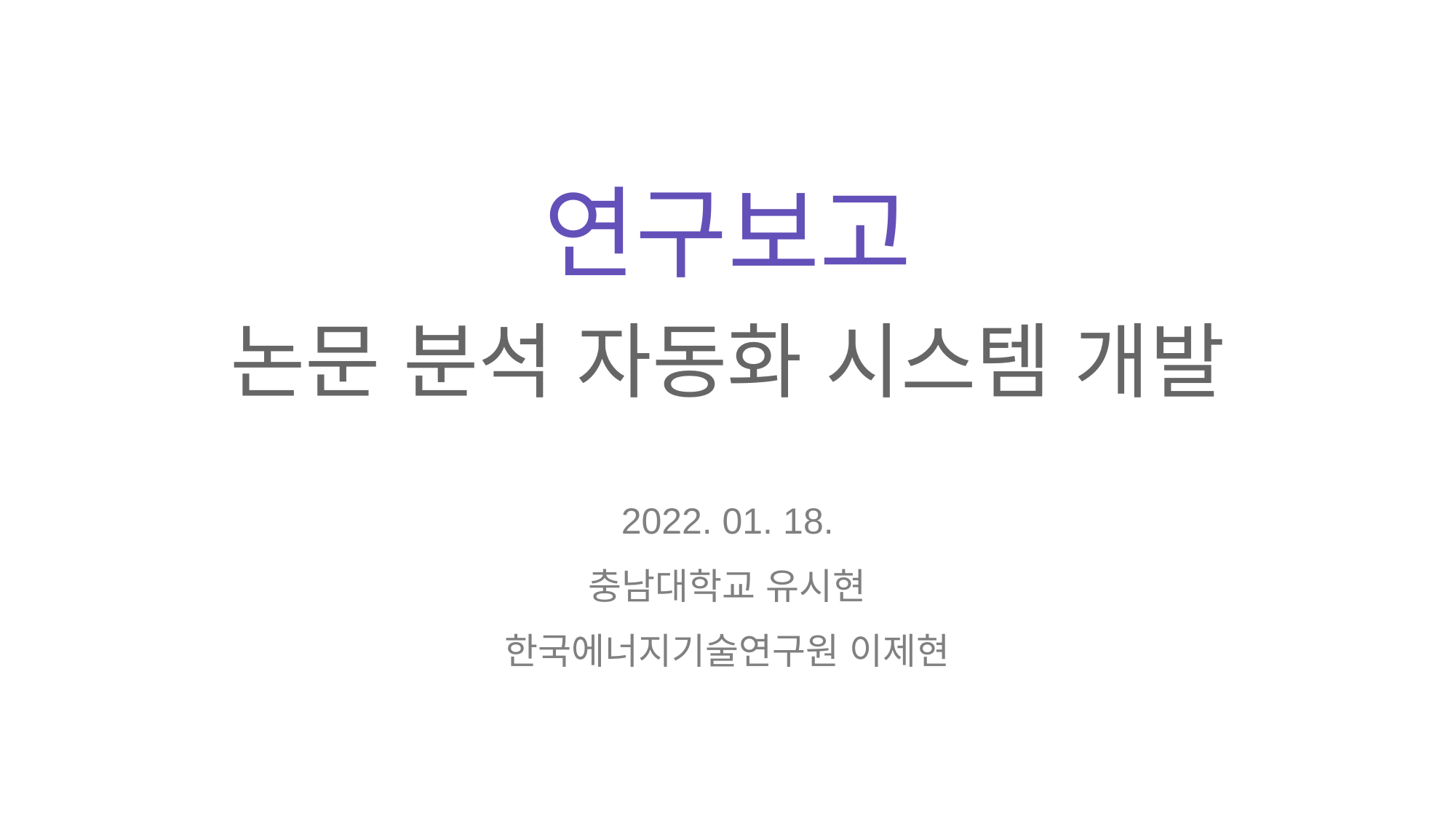

# 연구보고
논문 분석 자동화 시스템 개발
2022. 01. 18.
충남대학교 유시현
한국에너지기술연구원 이제현